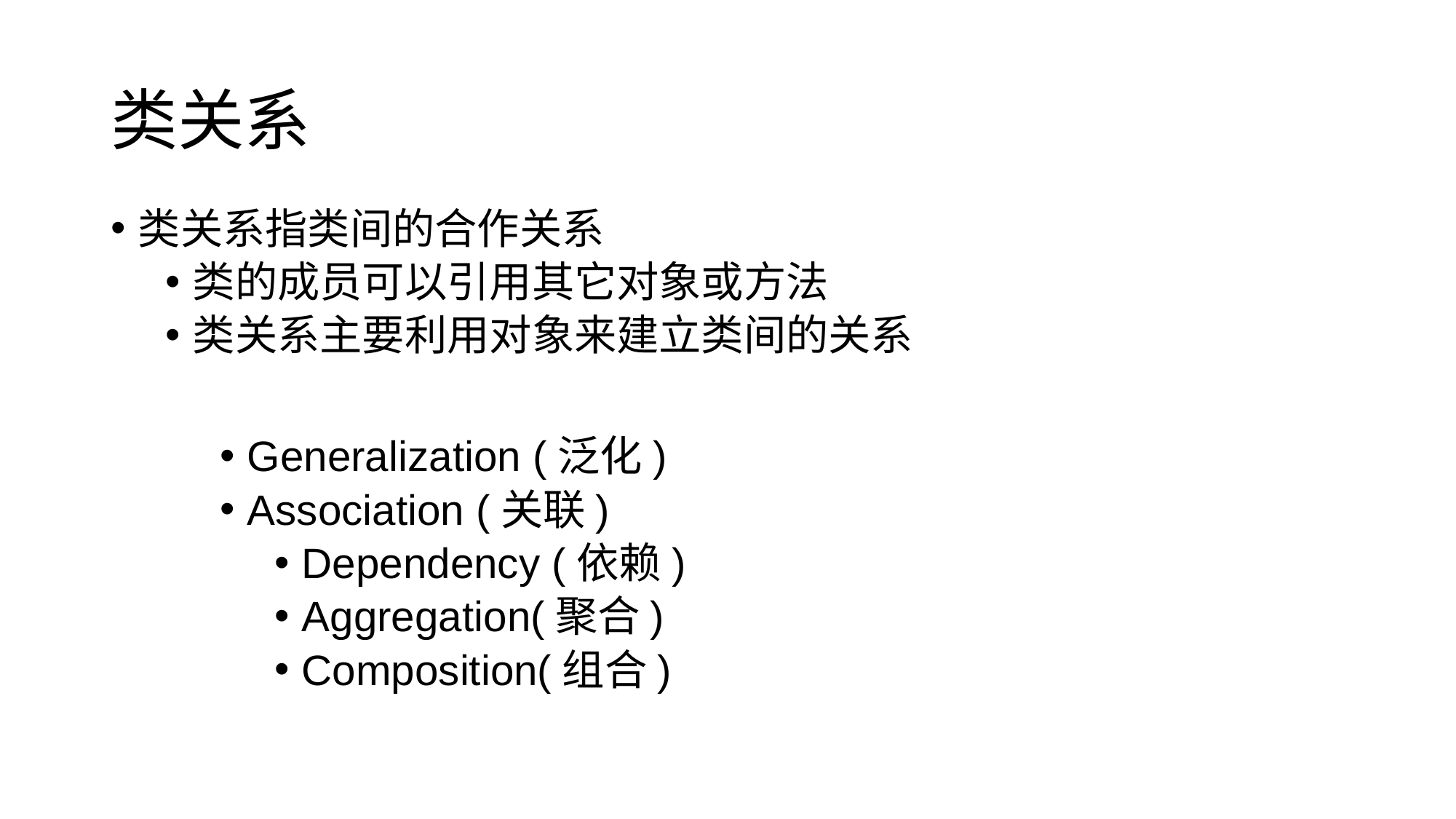

# 类关系
类关系指类间的合作关系
类的成员可以引用其它对象或方法
类关系主要利用对象来建立类间的关系

Generalization (泛化)
Association (关联)
Dependency (依赖)
Aggregation(聚合)
Composition(组合)